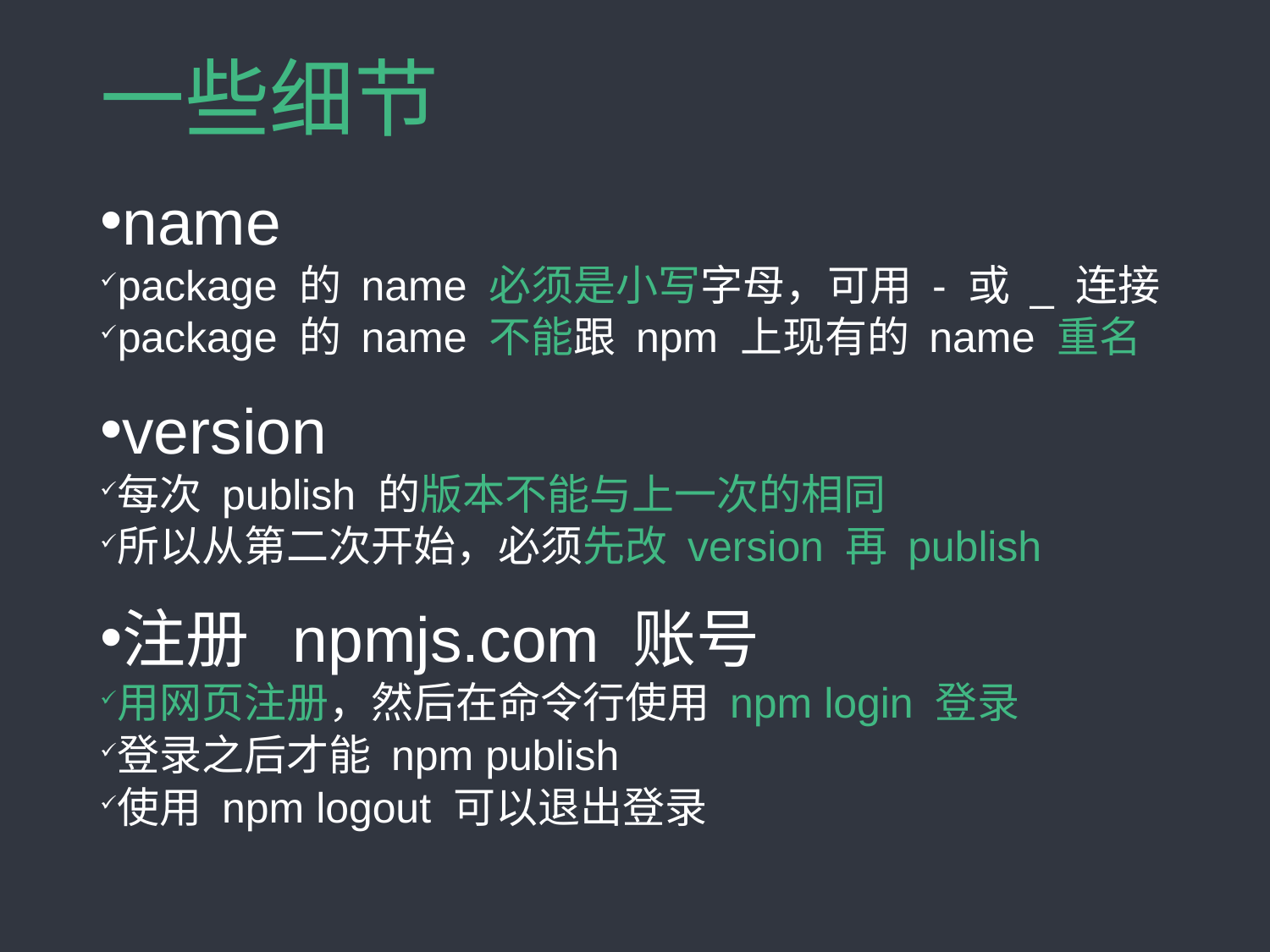

# 一些细节
name
package 的 name 必须是小写字母，可用 - 或 _ 连接
package 的 name 不能跟 npm 上现有的 name 重名
version
每次 publish 的版本不能与上一次的相同
所以从第二次开始，必须先改 version 再 publish
注册  npmjs.com 账号
用网页注册，然后在命令行使用 npm login 登录
登录之后才能 npm publish
使用 npm logout 可以退出登录